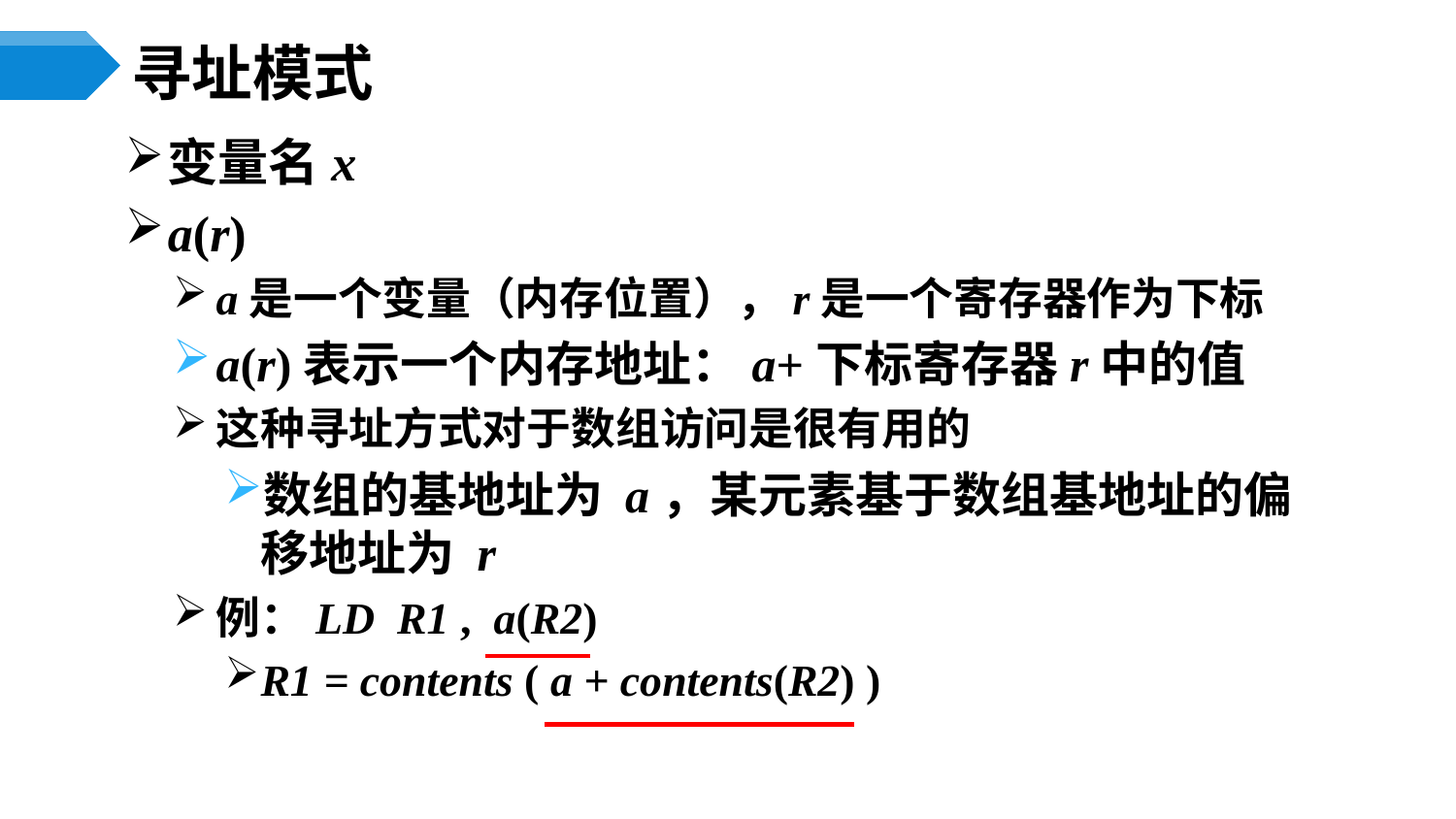

# 寻址模式
变量名x
a(r)
a是一个变量（内存位置），r是一个寄存器作为下标
a(r)表示一个内存地址：a+下标寄存器r中的值
这种寻址方式对于数组访问是很有用的
数组的基地址为 a，某元素基于数组基地址的偏移地址为 r
例：LD  R1 ,  a(R2)
R1 = contents ( a + contents(R2) )